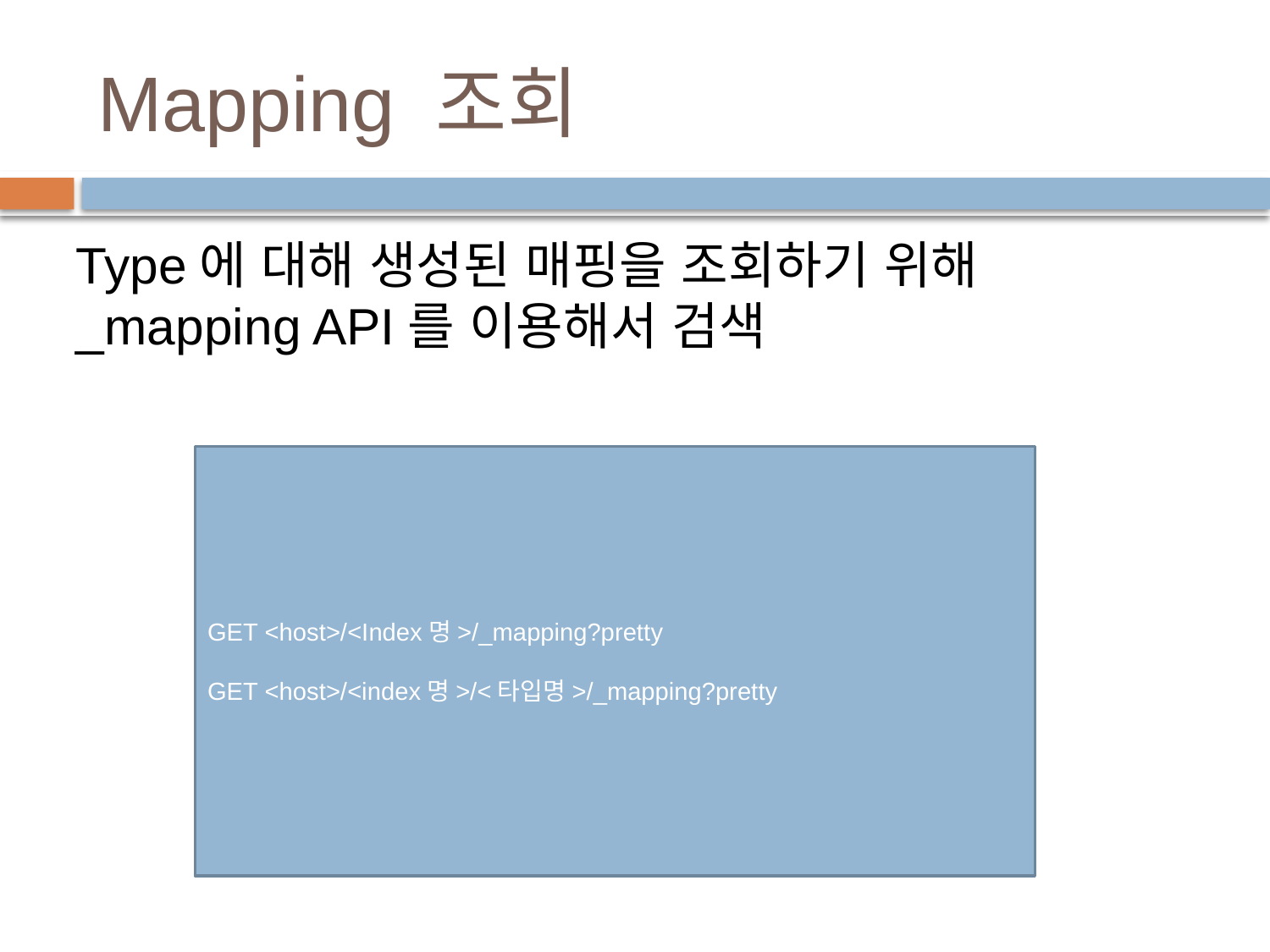

# Mapping 조회
Type에 대해 생성된 매핑을 조회하기 위해 _mapping API를 이용해서 검색
GET <host>/<Index명>/_mapping?pretty

GET <host>/<index명>/<타입명>/_mapping?pretty